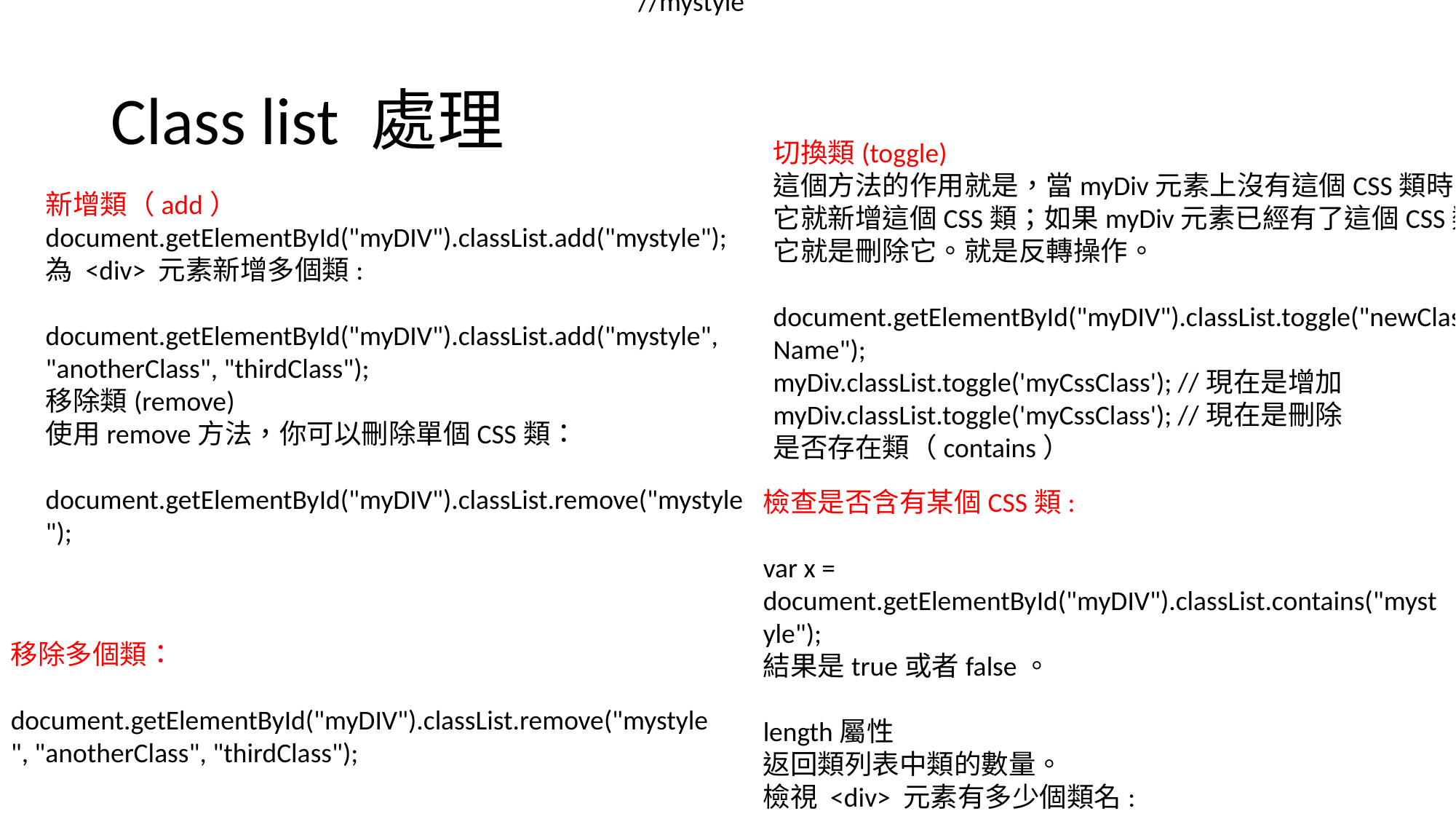

獲取獲取 <div> 元素的所有類名:

<div id="myDIV" class="mystyle anotherClass thirdClass">I am a DIV element</div>
var x = document.getElementById("myDIV").classList;
item(index)
返回類名在元素中的索引值。索引值從 0 開始。如果索引值在區間範圍外則返回 null
獲取 <div> 元素的第一個類名（索引為0）:

var x = document.getElementById("myDIV").classList.item(0); //mystyle
# Class list 處理
切換類(toggle)
這個方法的作用就是，當myDiv元素上沒有這個CSS類時，它就新增這個CSS類；如果myDiv元素已經有了這個CSS類，它就是刪除它。就是反轉操作。

document.getElementById("myDIV").classList.toggle("newClassName");
myDiv.classList.toggle('myCssClass'); //現在是增加
myDiv.classList.toggle('myCssClass'); //現在是刪除
是否存在類（contains）
新增類（add）
document.getElementById("myDIV").classList.add("mystyle");
為 <div> 元素新增多個類:

document.getElementById("myDIV").classList.add("mystyle", "anotherClass", "thirdClass");
移除類(remove)
使用remove方法，你可以刪除單個CSS類：

document.getElementById("myDIV").classList.remove("mystyle");
檢查是否含有某個CSS類:

var x = document.getElementById("myDIV").classList.contains("mystyle");
結果是true或者false。

length屬性
返回類列表中類的數量。
檢視 <div> 元素有多少個類名:

var x = document.getElementById("myDIV").classList.length; //3

移除多個類：

document.getElementById("myDIV").classList.remove("mystyle", "anotherClass", "thirdClass");